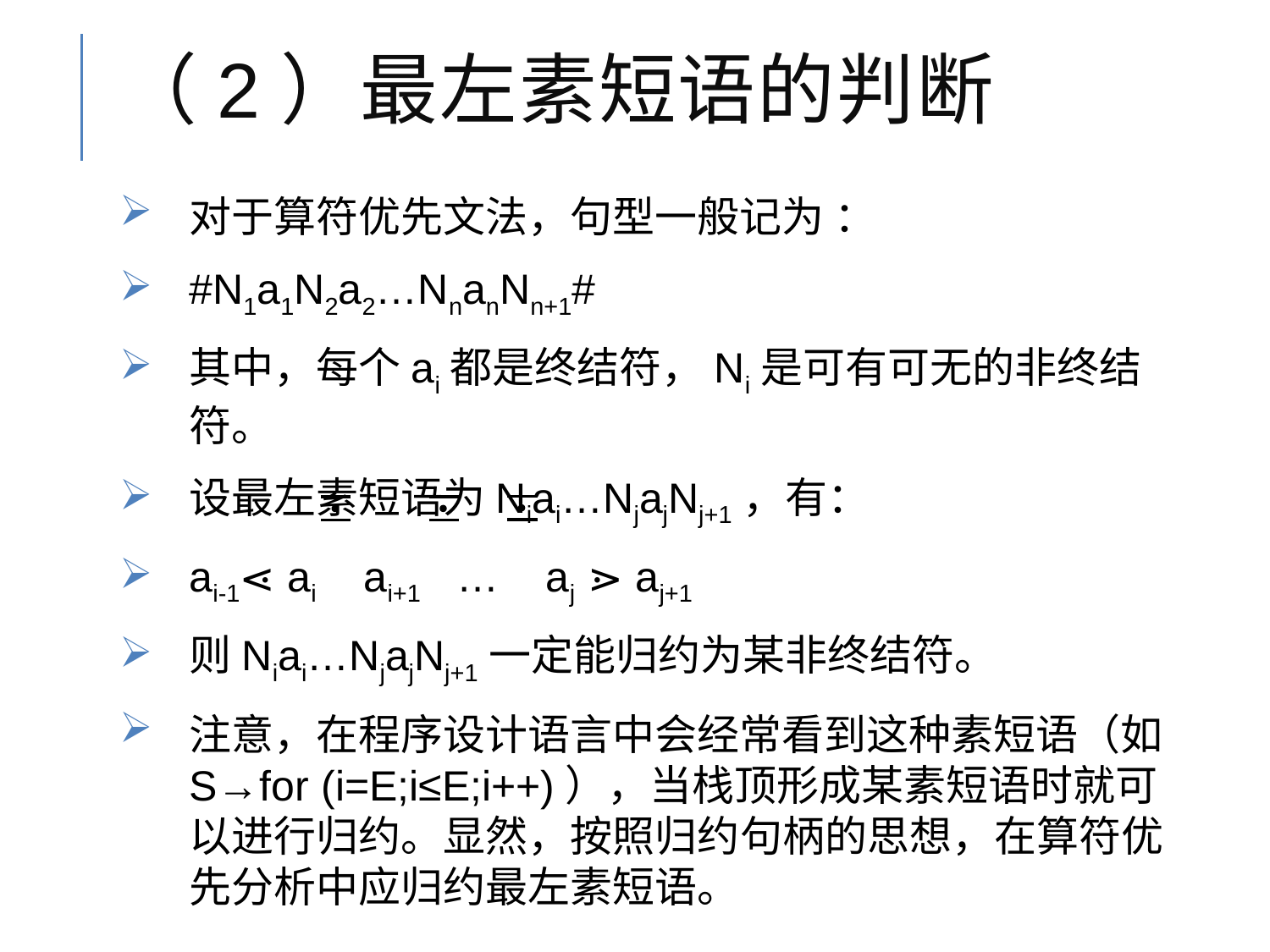

# （2）最左素短语的判断
对于算符优先文法，句型一般记为 ：
#N1a1N2a2…NnanNn+1#
其中，每个ai都是终结符，Ni是可有可无的非终结符。
设最左素短语为Niai…NjajNj+1，有：
ai-1⋖ ai    ai+1   …    aj ⋗ aj+1
则Niai…NjajNj+1一定能归约为某非终结符。
注意，在程序设计语言中会经常看到这种素短语（如S→for (i=E;i≤E;i++)），当栈顶形成某素短语时就可以进行归约。显然，按照归约句柄的思想，在算符优先分析中应归约最左素短语。

48